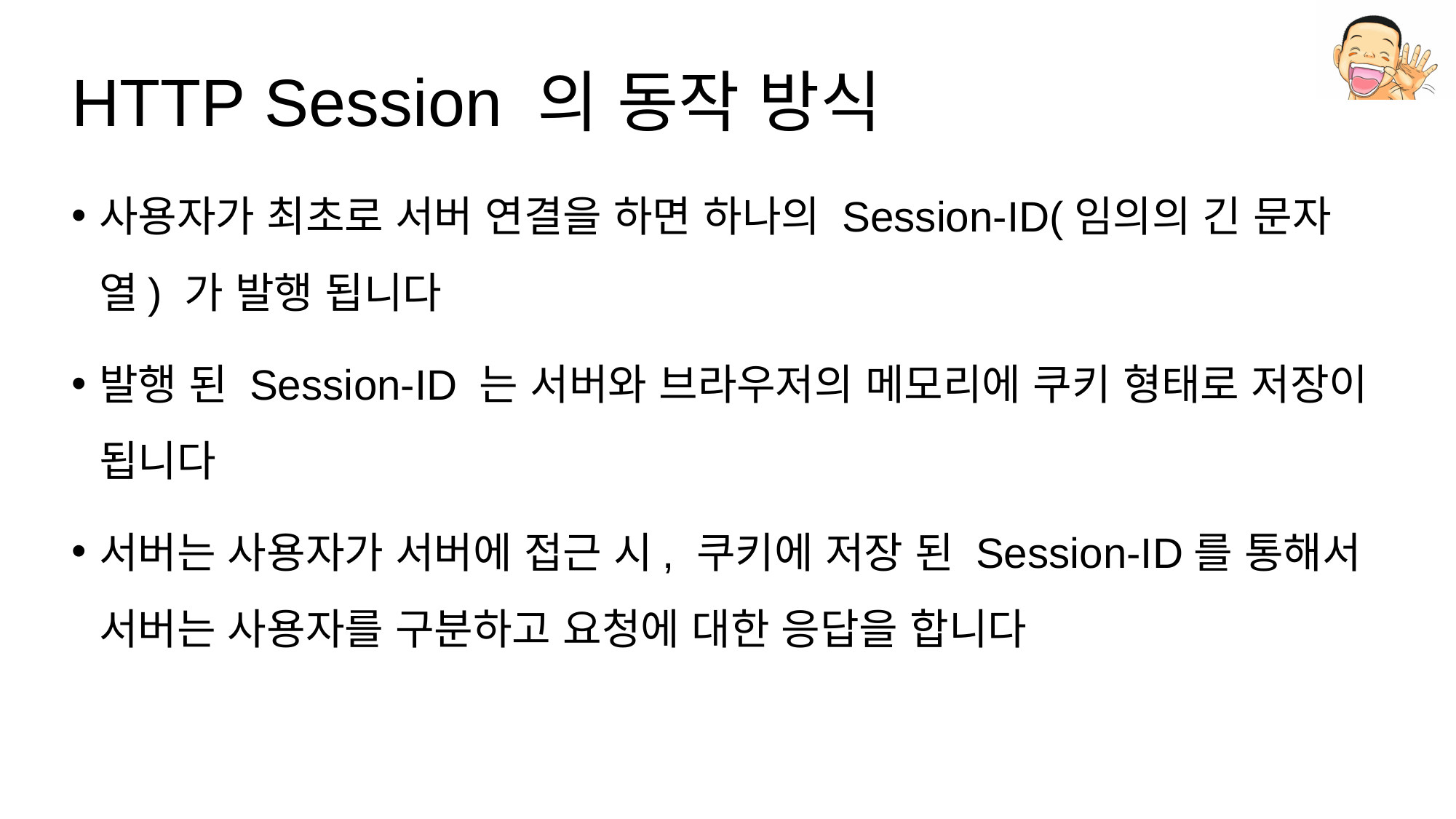

# HTTP Session 의 동작 방식
사용자가 최초로 서버 연결을 하면 하나의 Session-ID(임의의 긴 문자열) 가 발행 됩니다
발행 된 Session-ID 는 서버와 브라우저의 메모리에 쿠키 형태로 저장이 됩니다
서버는 사용자가 서버에 접근 시, 쿠키에 저장 된 Session-ID를 통해서 서버는 사용자를 구분하고 요청에 대한 응답을 합니다